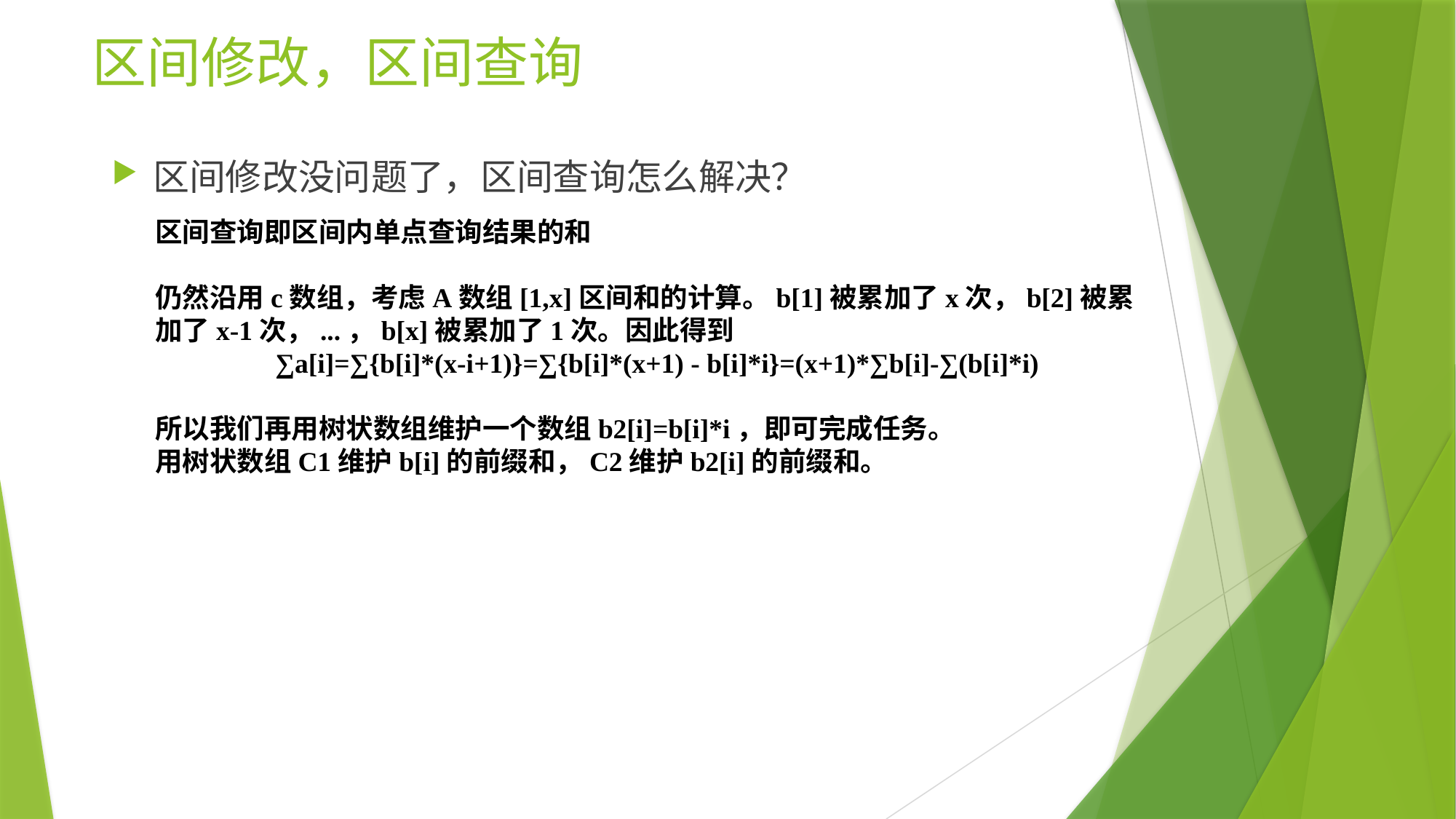

# 区间修改，区间查询
区间修改没问题了，区间查询怎么解决？
区间查询即区间内单点查询结果的和

仍然沿用c数组，考虑A数组[1,x]区间和的计算。b[1]被累加了x次，b[2]被累加了x-1次，...，b[x]被累加了1次。因此得到
∑a[i]=∑{b[i]*(x-i+1)}=∑{b[i]*(x+1) - b[i]*i}=(x+1)*∑b[i]-∑(b[i]*i)

所以我们再用树状数组维护一个数组b2[i]=b[i]*i，即可完成任务。
用树状数组C1维护b[i]的前缀和，C2维护b2[i]的前缀和。